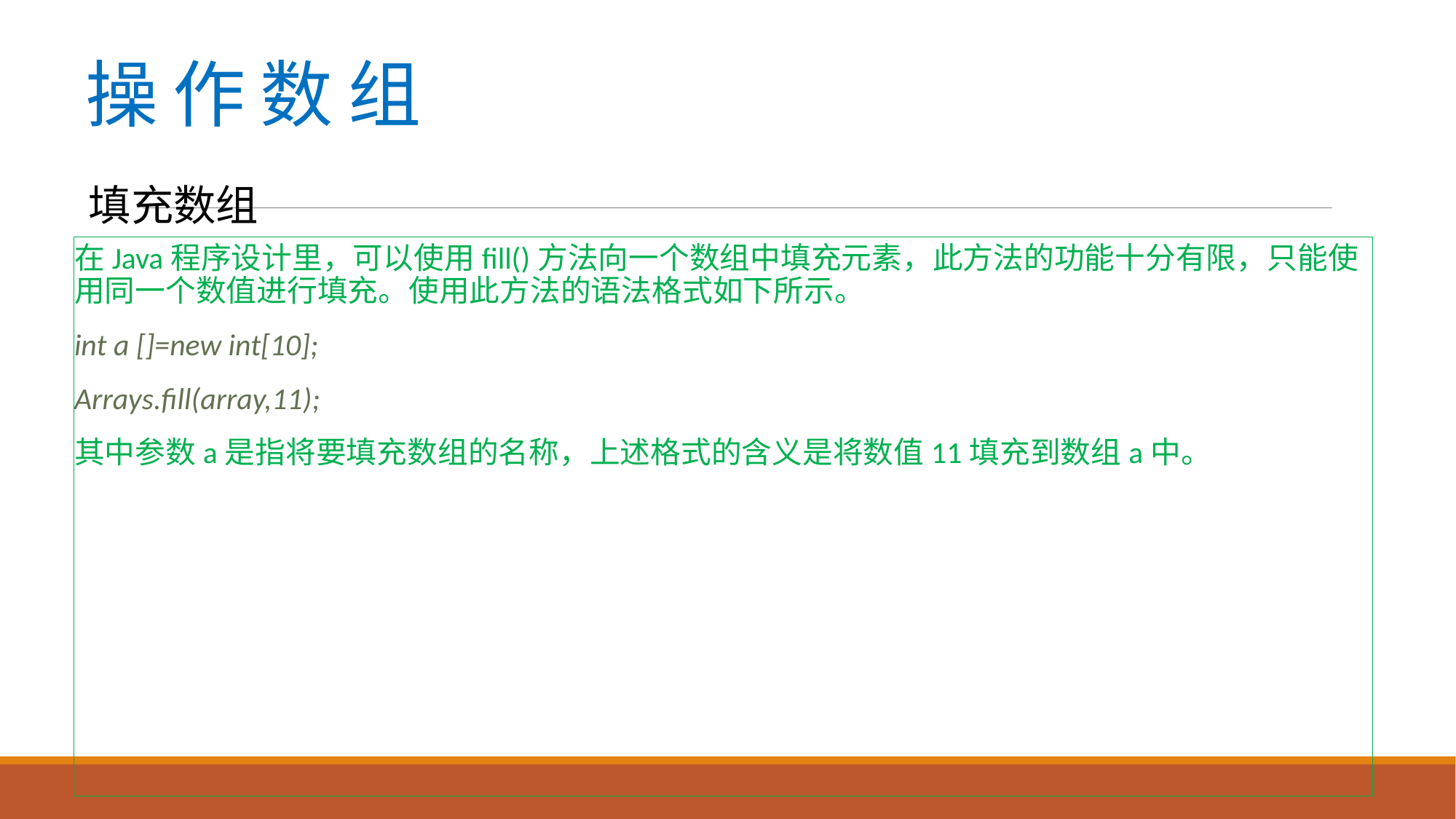

# 操 作 数 组
填充数组
在Java程序设计里，可以使用fill()方法向一个数组中填充元素，此方法的功能十分有限，只能使用同一个数值进行填充。使用此方法的语法格式如下所示。
int a []=new int[10];
Arrays.fill(array,11);
其中参数a是指将要填充数组的名称，上述格式的含义是将数值11填充到数组a中。